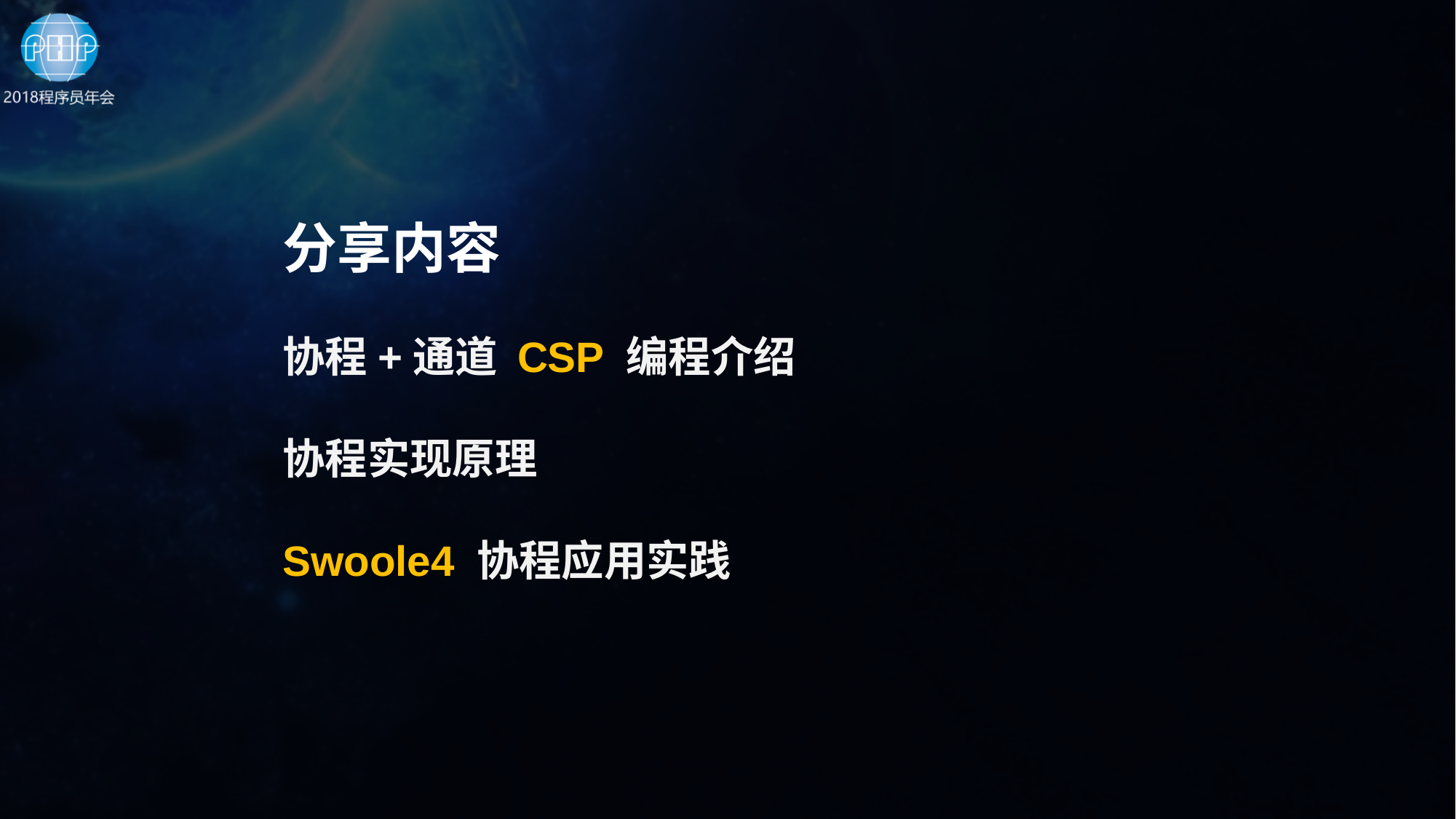

分享内容
协程+通道 CSP 编程介绍
协程实现原理
Swoole4 协程应用实践